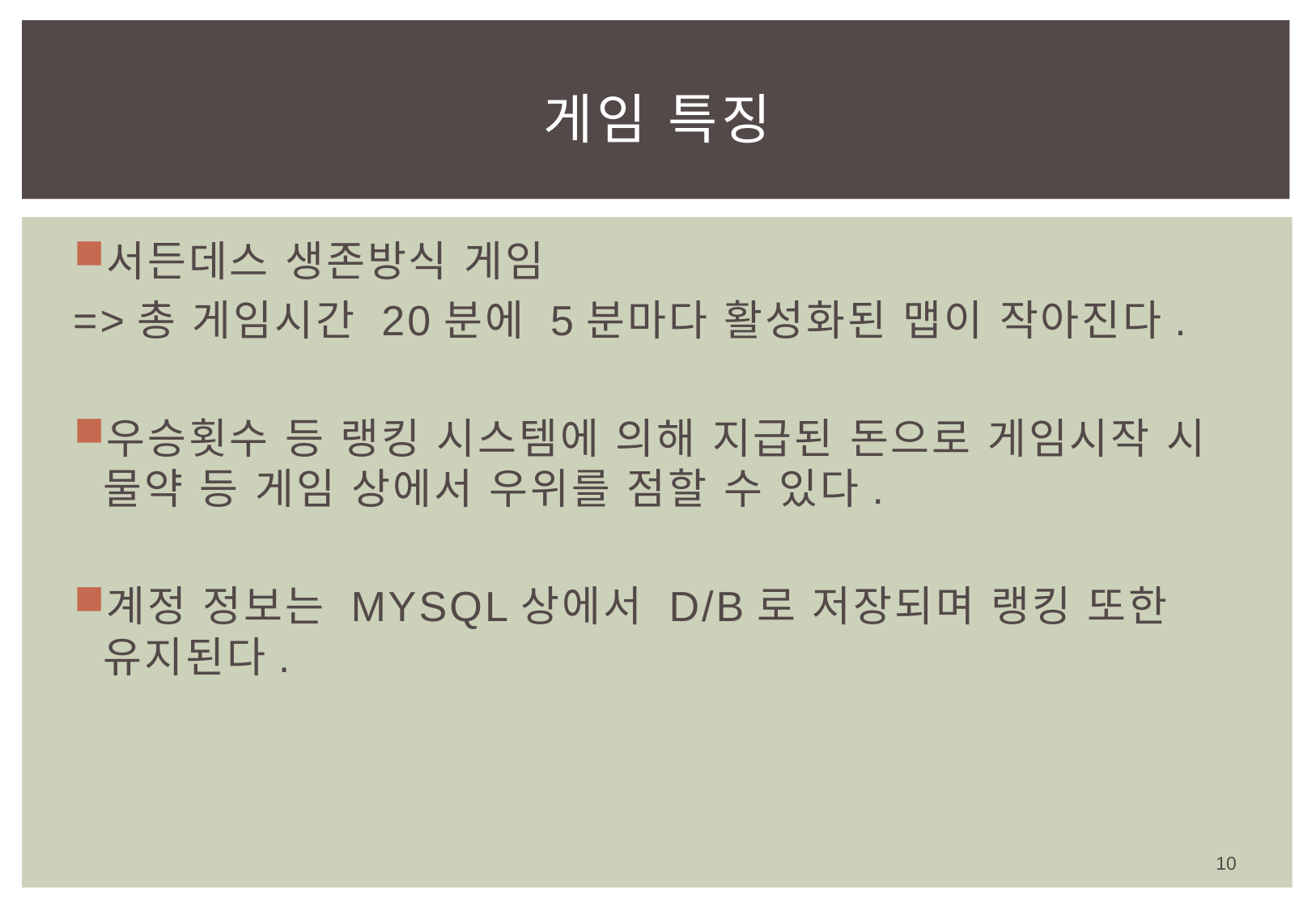

# 게임 특징
서든데스 생존방식 게임
=>총 게임시간 20분에 5분마다 활성화된 맵이 작아진다.

우승횟수 등 랭킹 시스템에 의해 지급된 돈으로 게임시작 시 물약 등 게임 상에서 우위를 점할 수 있다.

계정 정보는 MYSQL상에서 D/B로 저장되며 랭킹 또한 유지된다.

10